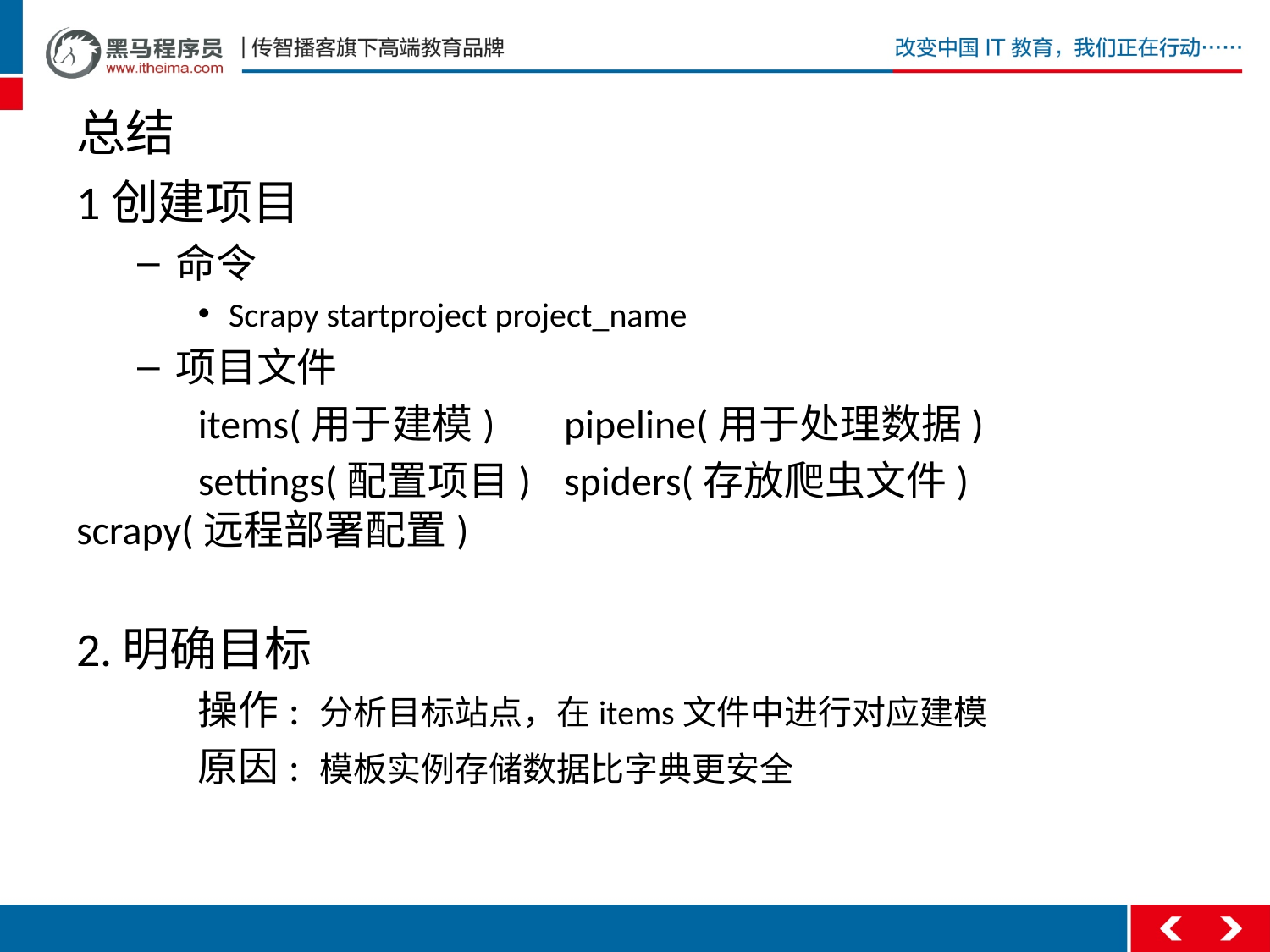

# 总结
1创建项目
命令
Scrapy startproject project_name
项目文件
	items(用于建模)		pipeline(用于处理数据)
	settings(配置项目)		spiders(存放爬虫文件)	scrapy(远程部署配置)

2.明确目标
	操作:	分析目标站点，在items文件中进行对应建模
	原因:	模板实例存储数据比字典更安全